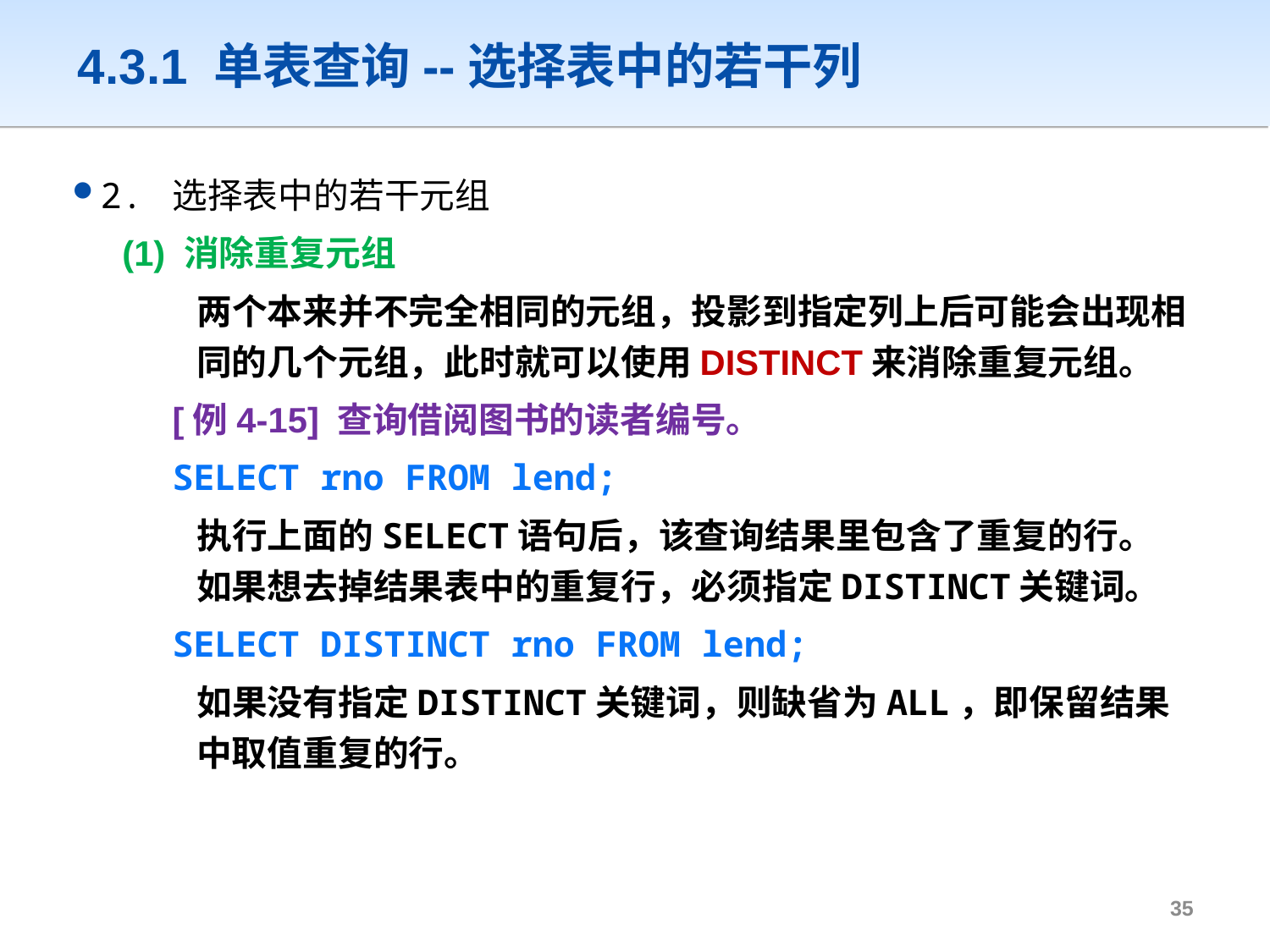

# 4.3.1 单表查询--选择表中的若干列
2. 选择表中的若干元组
(1) 消除重复元组
  两个本来并不完全相同的元组，投影到指定列上后可能会出现相同的几个元组，此时就可以使用DISTINCT来消除重复元组。
[例4-15] 查询借阅图书的读者编号。
SELECT rno FROM lend;
  执行上面的SELECT语句后，该查询结果里包含了重复的行。如果想去掉结果表中的重复行，必须指定DISTINCT关键词。
SELECT DISTINCT rno FROM lend;
  如果没有指定DISTINCT关键词，则缺省为ALL，即保留结果中取值重复的行。

35